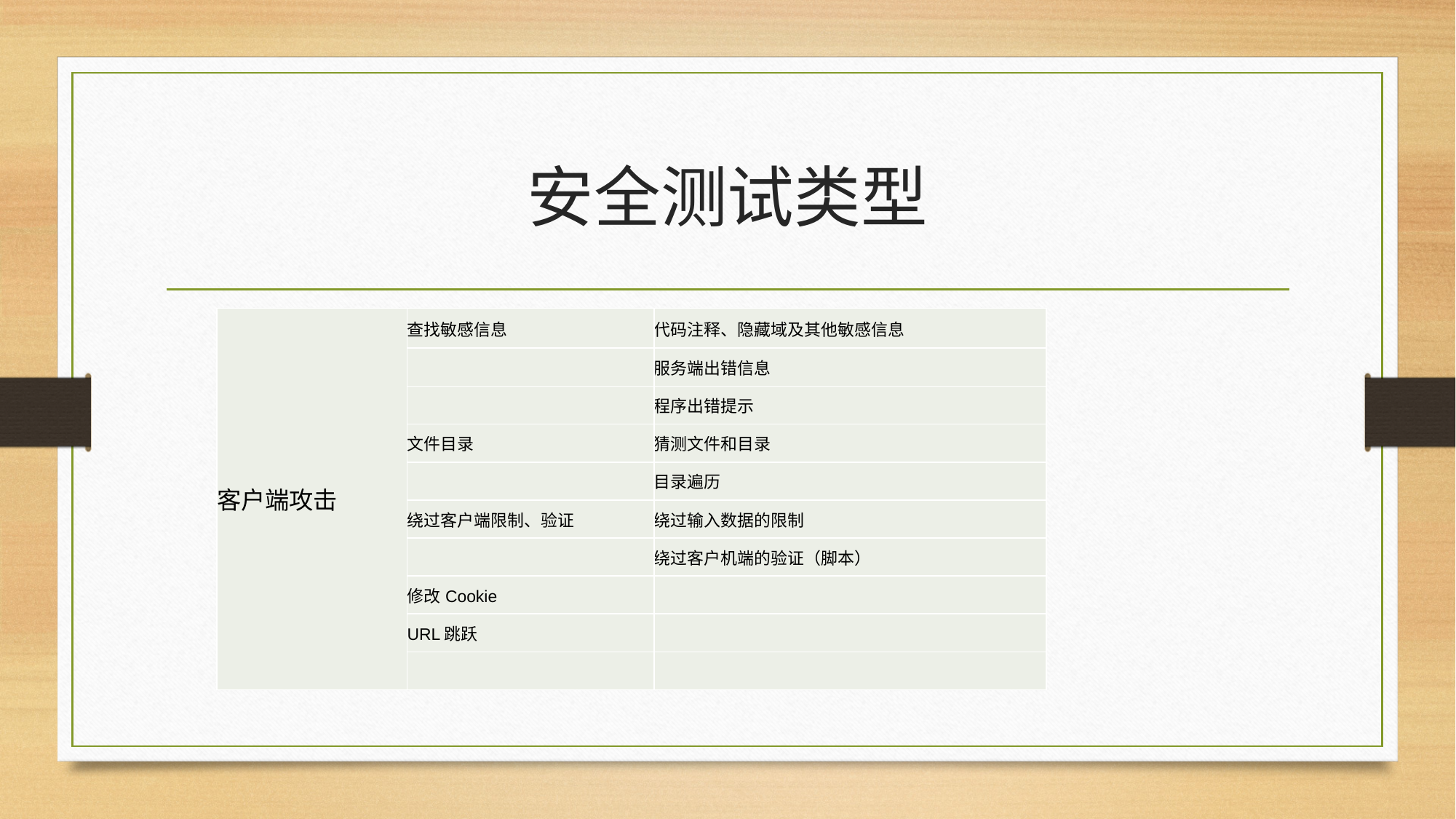

# 安全测试类型
| 客户端攻击 | 查找敏感信息 | 代码注释、隐藏域及其他敏感信息 |
| --- | --- | --- |
|  |  | 服务端出错信息 |
|  |  | 程序出错提示 |
|  | 文件目录 | 猜测文件和目录 |
|  |  | 目录遍历 |
|  | 绕过客户端限制、验证 | 绕过输入数据的限制 |
|  |  | 绕过客户机端的验证（脚本） |
|  | 修改Cookie |  |
|  | URL跳跃 |  |
|  |  |  |